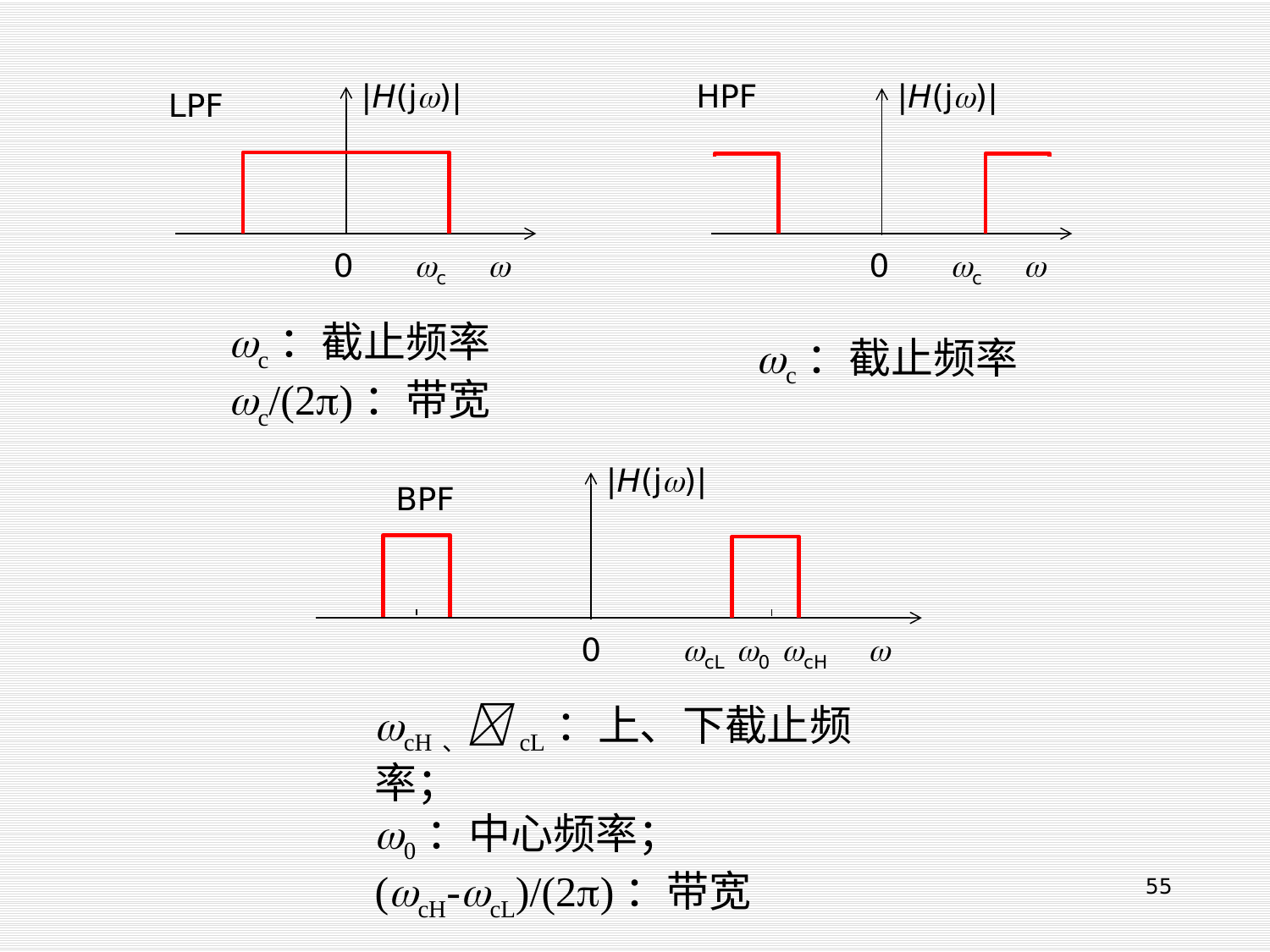

|H(jω)|
HPF
|H(jω)|
LPF

0      ωc       ω
0      ωc       ω
ωc：截止频率
ωc/(2π)：带宽
ωc：截止频率
|H(jω)|
BPF

0        ωcL  ω0  ωcH    ω
ωcH、ωcL：上、下截止频率；
ω0：中心频率；
(ωcH-ωcL)/(2π)：带宽
55